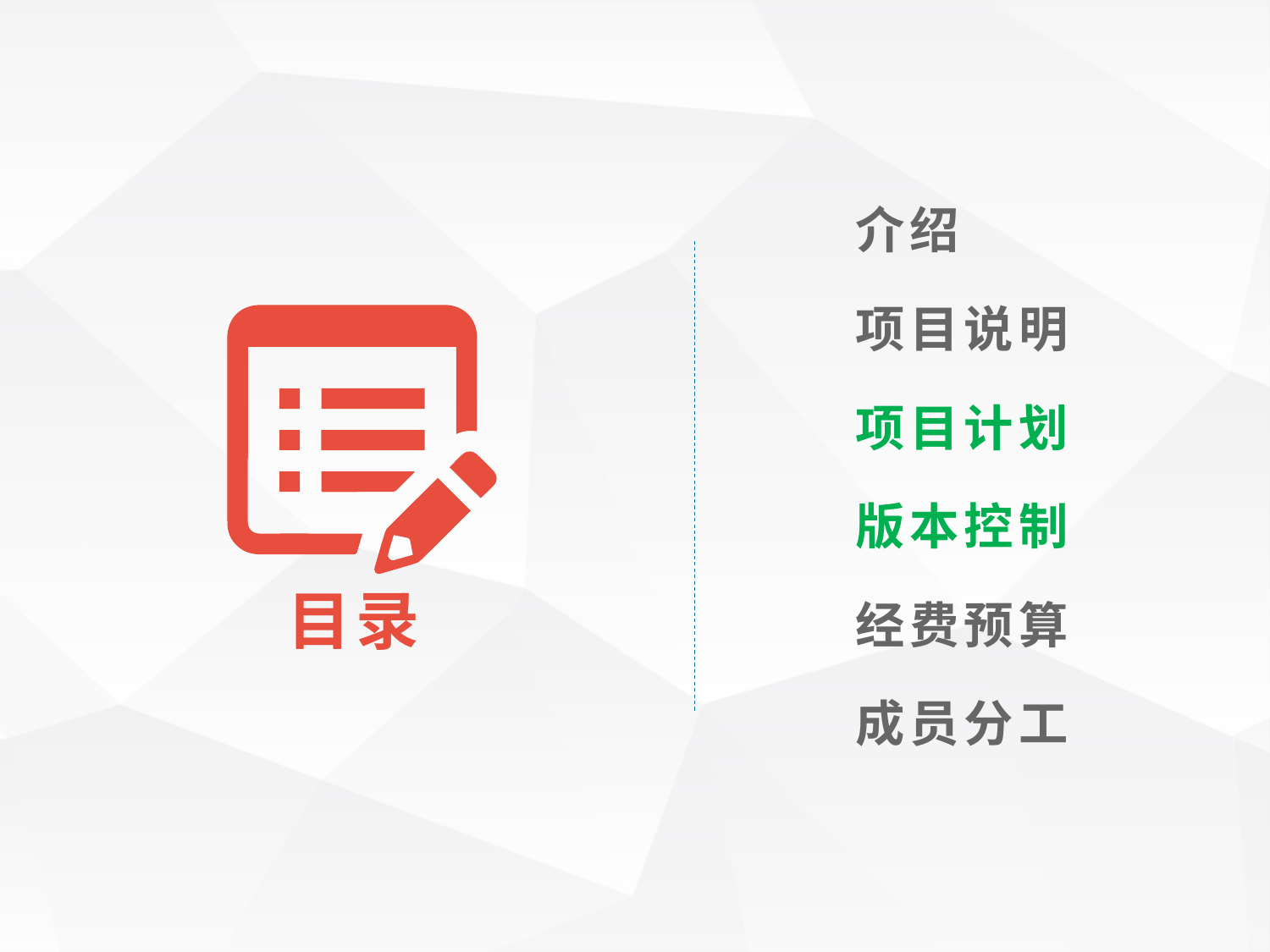

介绍
项目说明

项目计划
版本控制
目录
经费预算
成员分工